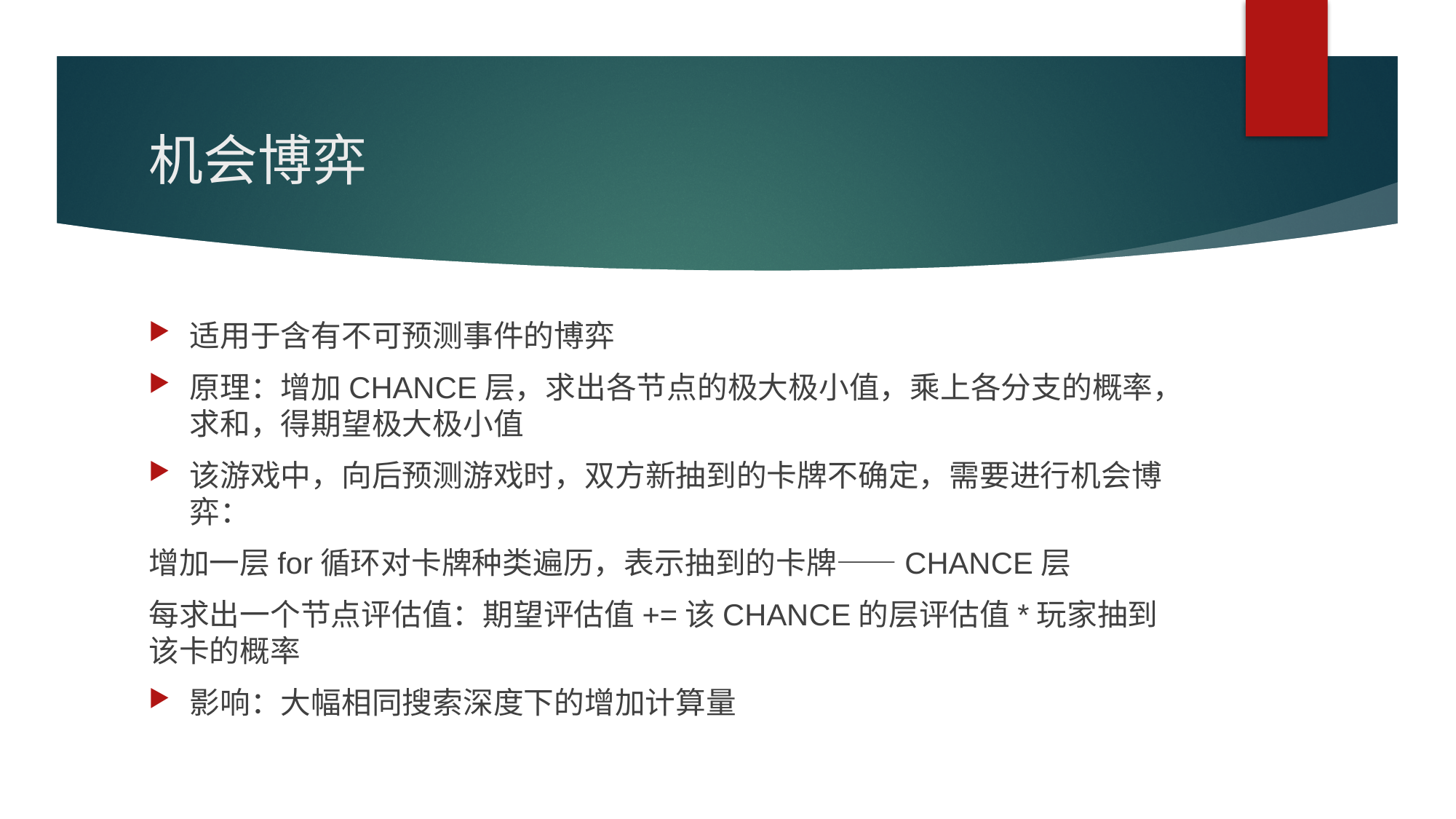

# 机会博弈
适用于含有不可预测事件的博弈
原理：增加CHANCE层，求出各节点的极大极小值，乘上各分支的概率，求和，得期望极大极小值
该游戏中，向后预测游戏时，双方新抽到的卡牌不确定，需要进行机会博弈：
增加一层for循环对卡牌种类遍历，表示抽到的卡牌——CHANCE层
每求出一个节点评估值：期望评估值+=该CHANCE的层评估值*玩家抽到该卡的概率
影响：大幅相同搜索深度下的增加计算量